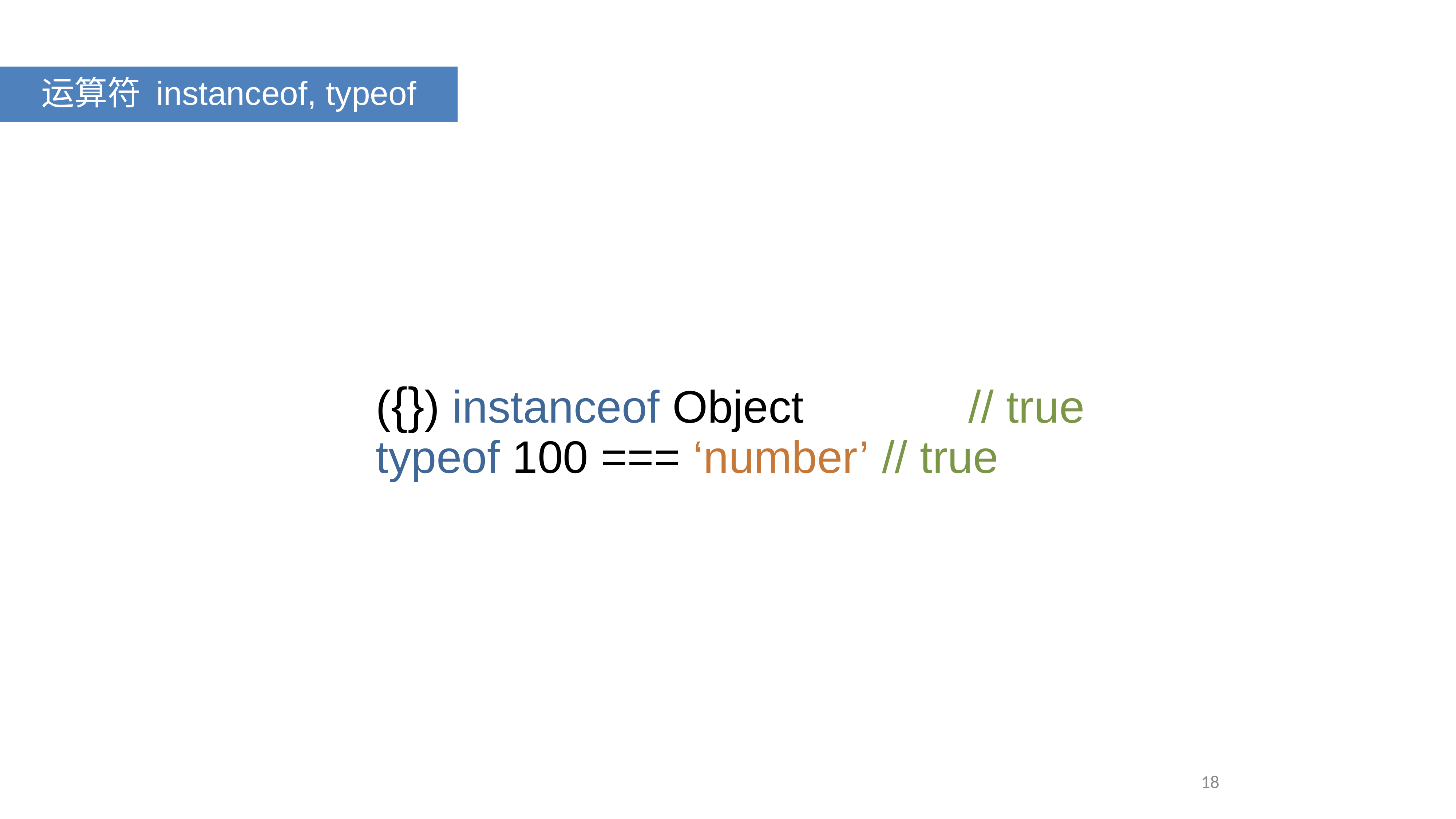

运算符 instanceof, typeof
({}) instanceof Object             // true
typeof 100 === ‘number’ // true
18